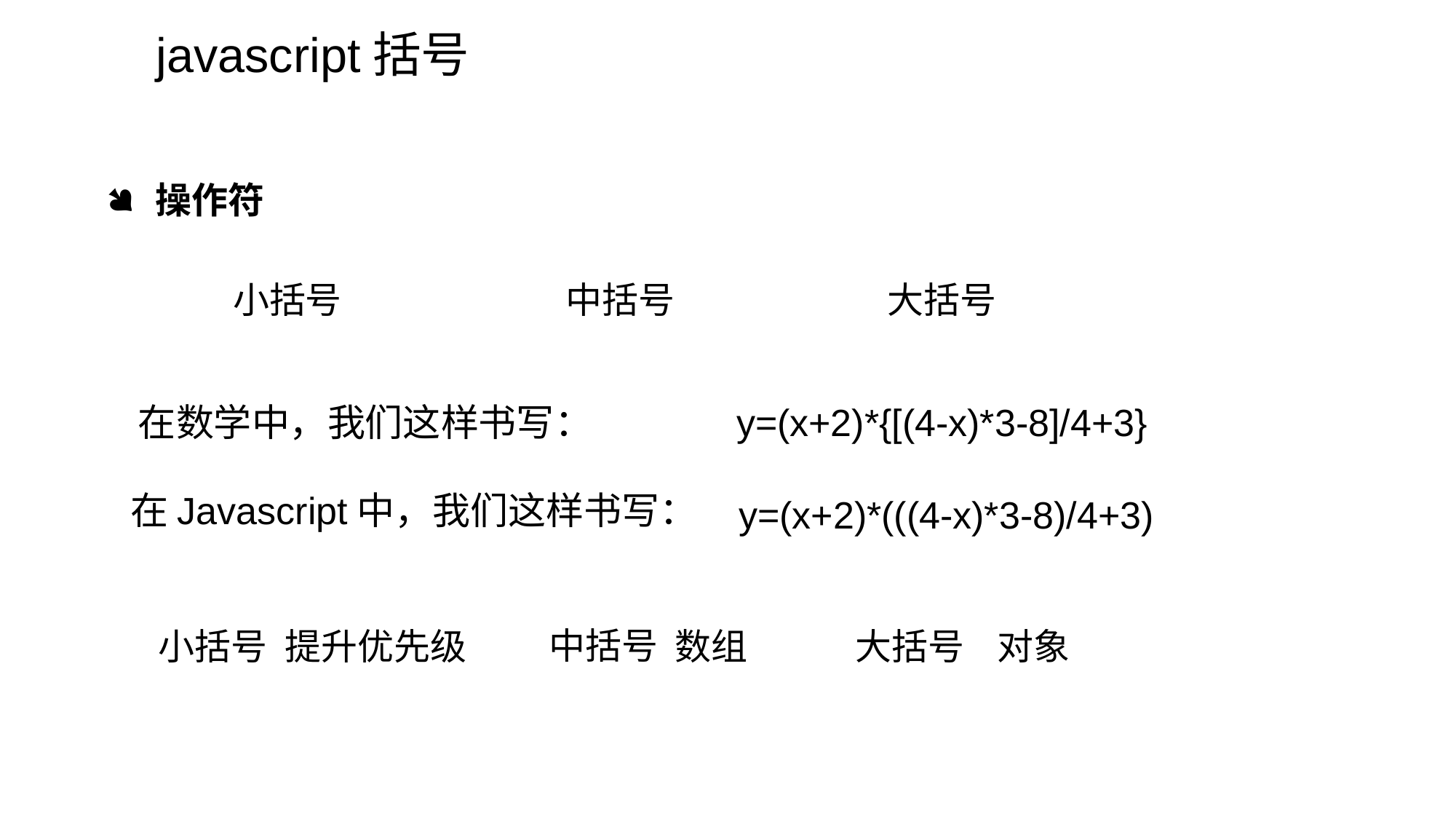

javascript括号
 操作符
小括号
中括号
大括号
在数学中，我们这样书写：
y=(x+2)*{[(4-x)*3-8]/4+3}
在Javascript中，我们这样书写：
y=(x+2)*(((4-x)*3-8)/4+3)
中括号
小括号
提升优先级
大括号
对象
数组